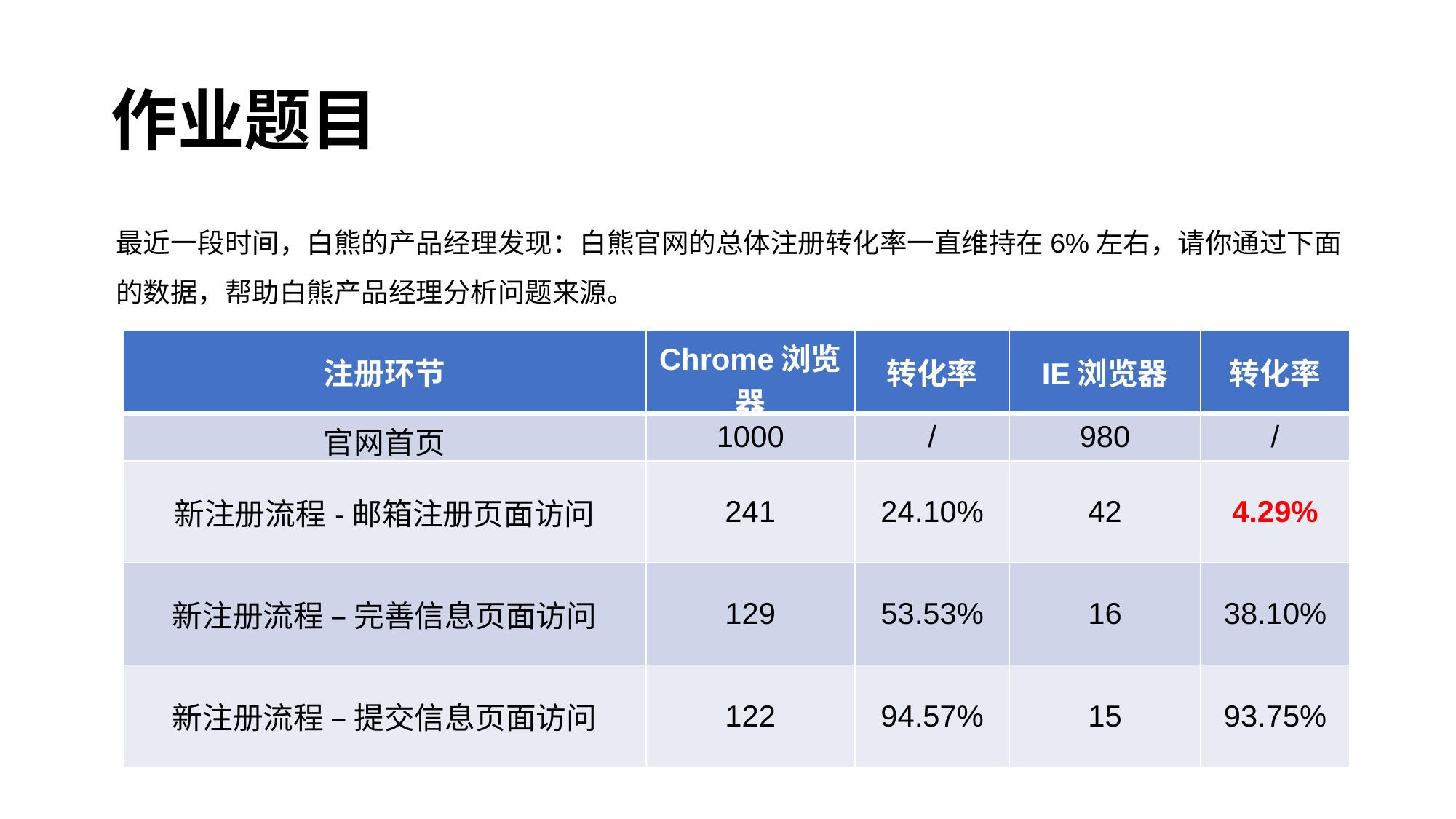

作业题目
最近一段时间，白熊的产品经理发现：白熊官网的总体注册转化率一直维持在6%左右，请你通过下面的数据，帮助白熊产品经理分析问题来源。

| 注册环节 | Chrome浏览器 | 转化率 | IE浏览器 | 转化率 |
| --- | --- | --- | --- | --- |
| 官网首页 | 1000 | / | 980 | / |
| 新注册流程-邮箱注册页面访问 | 241 | 24.10% | 42 | 4.29% |
| 新注册流程 – 完善信息页面访问 | 129 | 53.53% | 16 | 38.10% |
| 新注册流程 – 提交信息页面访问 | 122 | 94.57% | 15 | 93.75% |